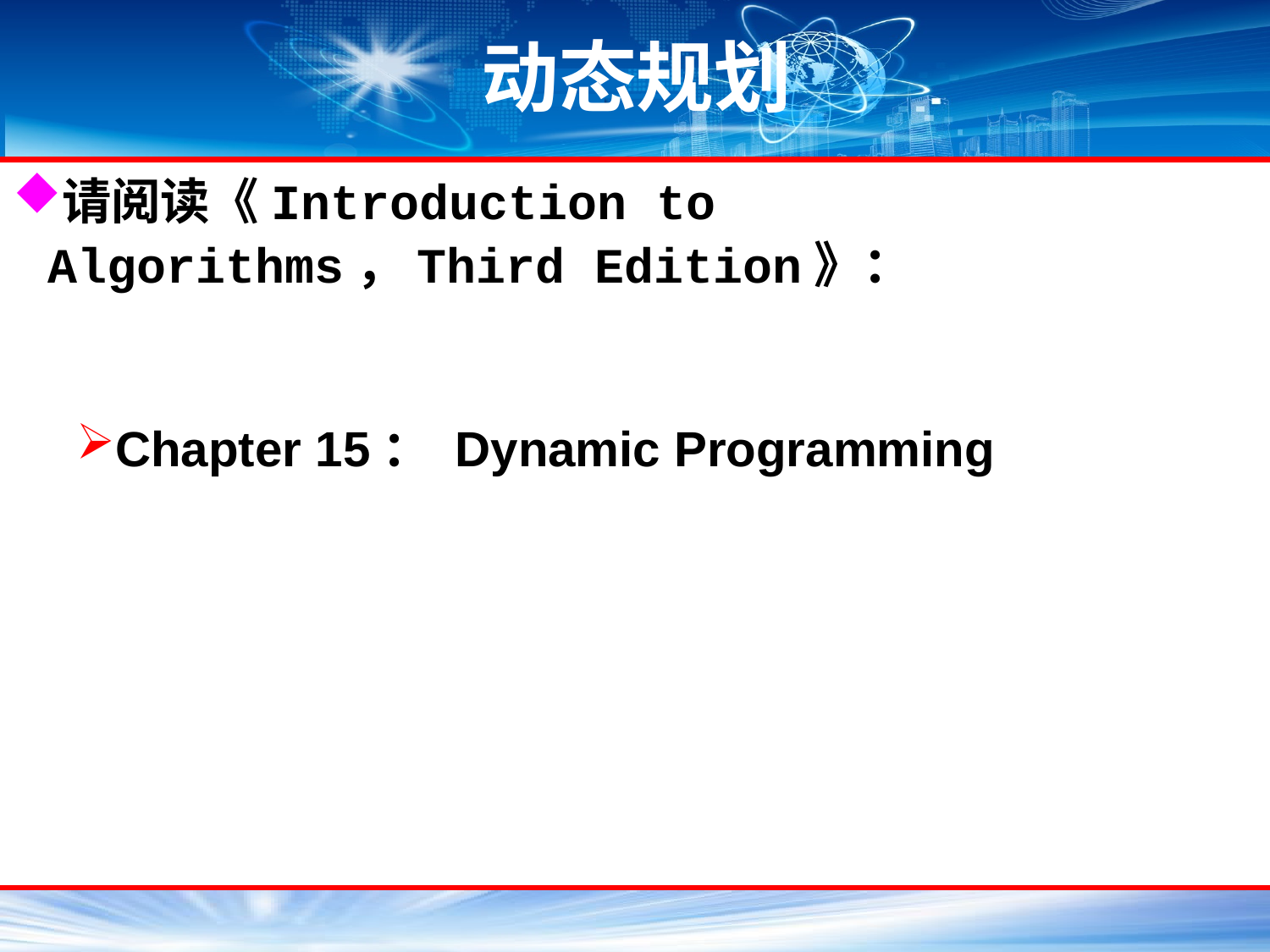

# 动态规划
请阅读《Introduction to Algorithms，Third Edition》：

Chapter 15： Dynamic Programming